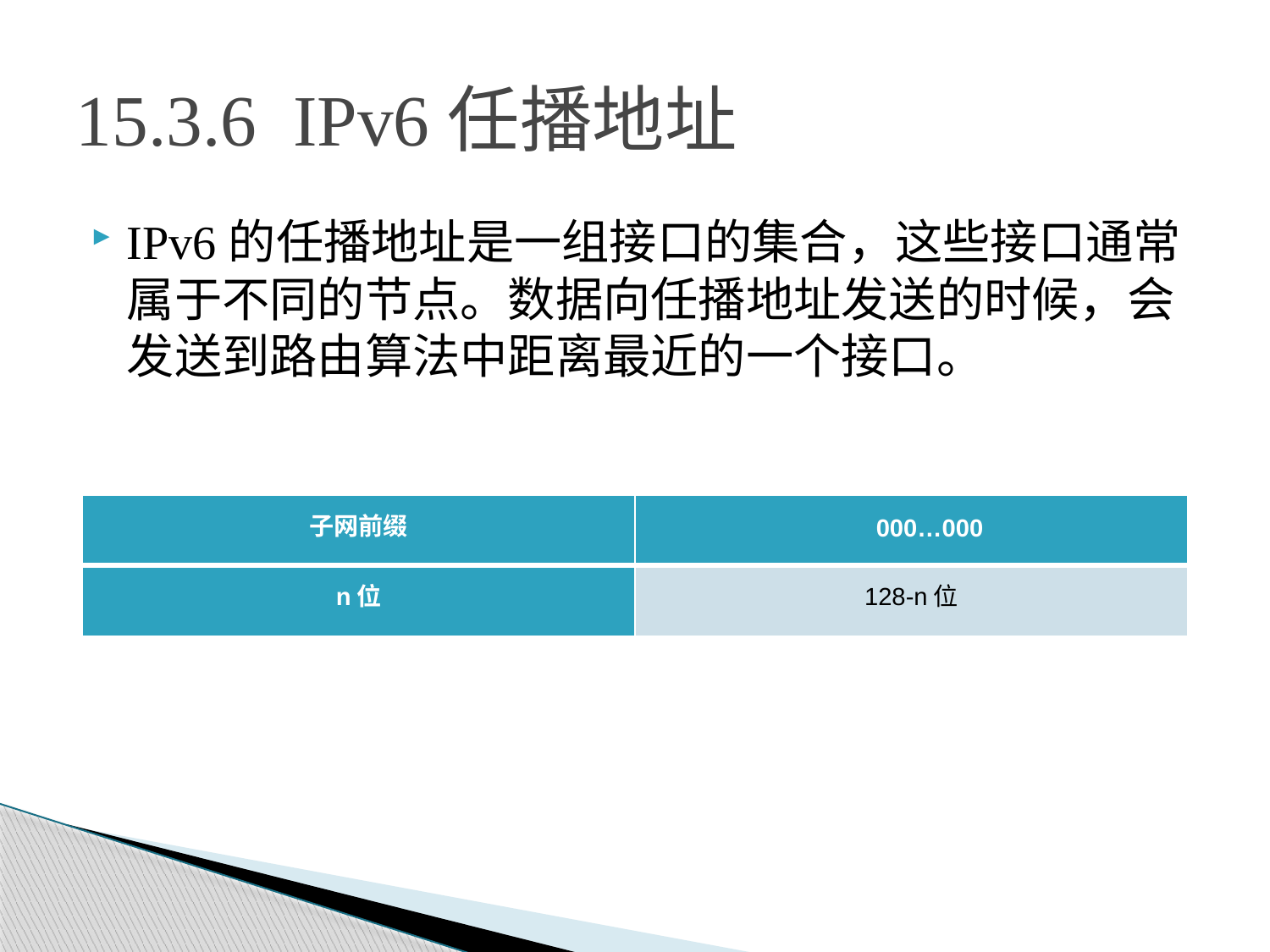

# 15.3.6  IPv6任播地址
IPv6的任播地址是一组接口的集合，这些接口通常属于不同的节点。数据向任播地址发送的时候，会发送到路由算法中距离最近的一个接口。
| 子网前缀 | 000…000 |
| --- | --- |
| n位 | 128-n位 |